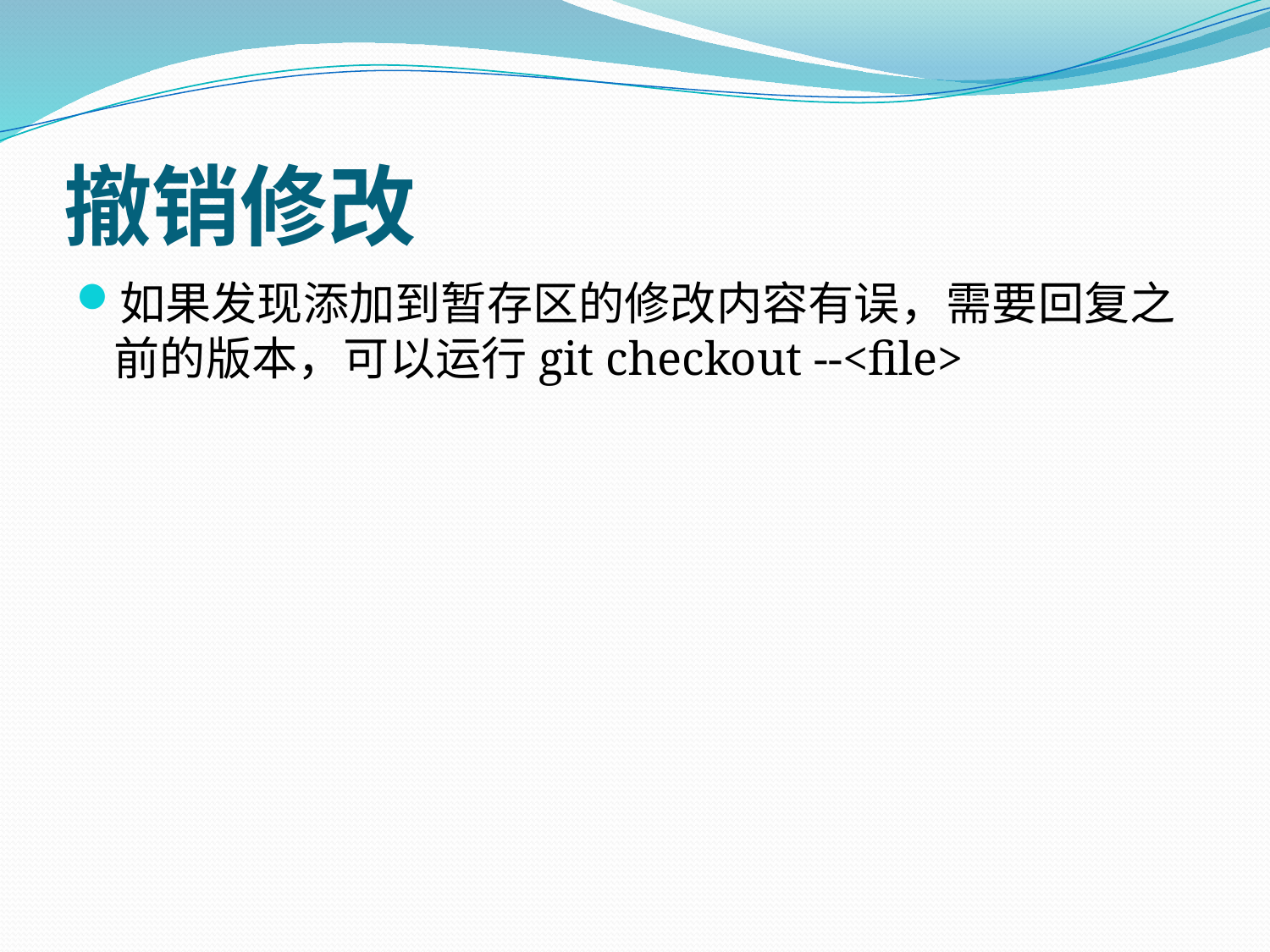

# 撤销修改
如果发现添加到暂存区的修改内容有误，需要回复之前的版本，可以运行git checkout --<file>